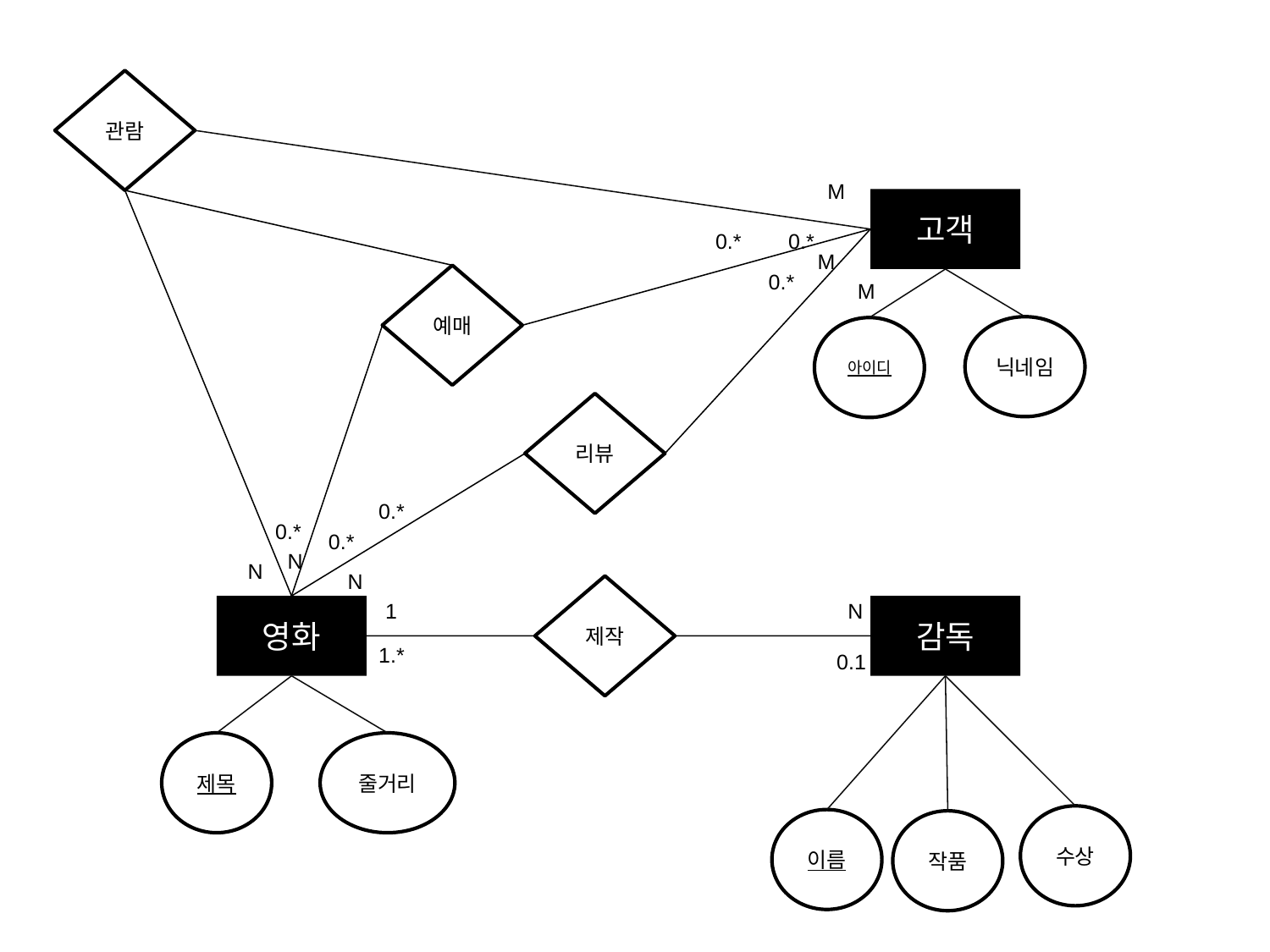

관람
M
고객
0.*
0.*
M
예매
0.*
M
닉네임
아이디
리뷰
0.*
0.*
0.*
N
N
N
제작
영화
1
N
감독
1.*
0.1
제목
줄거리
수상
이름
작품